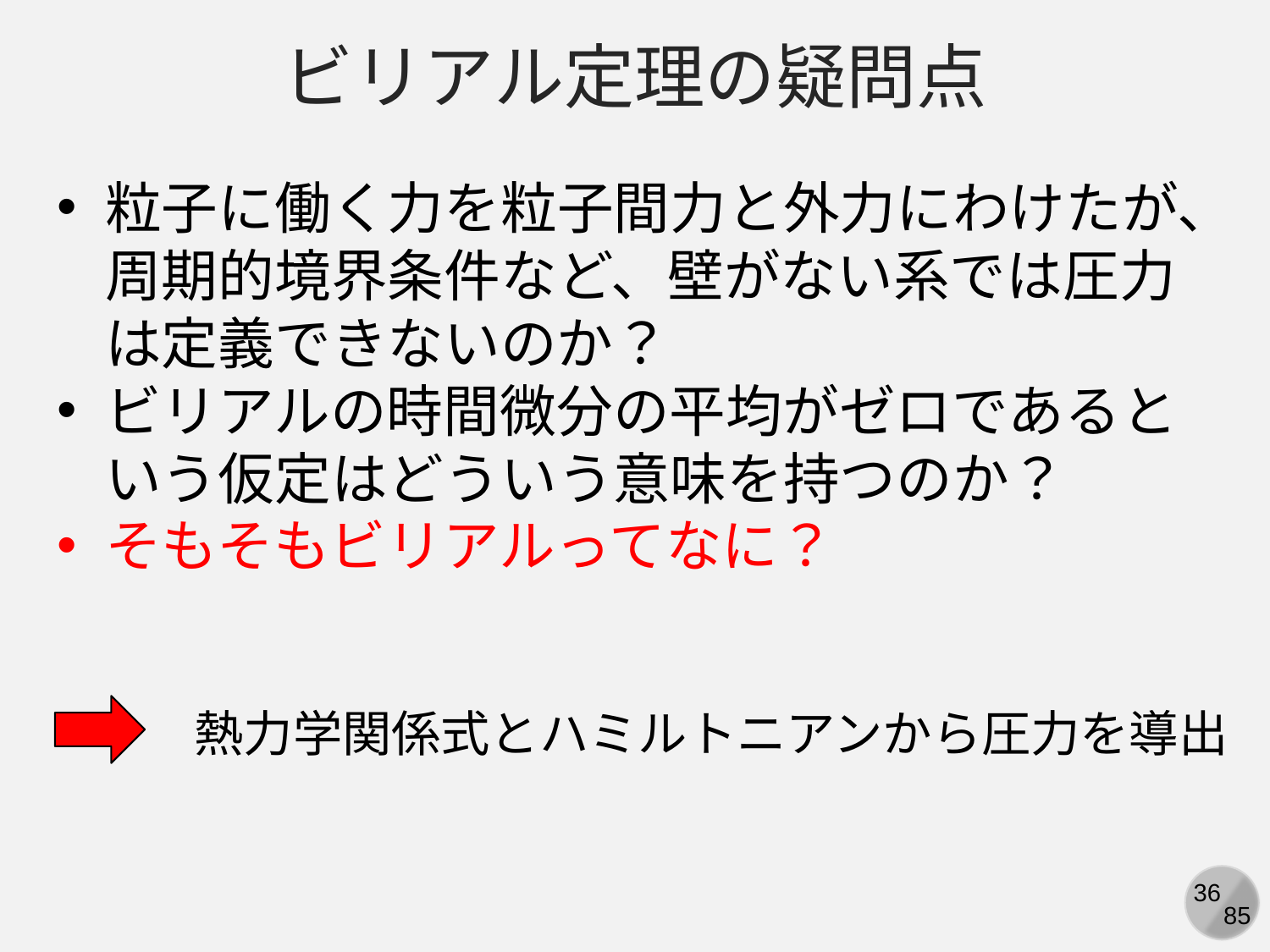

ビリアル定理の疑問点
粒子に働く力を粒子間力と外力にわけたが、周期的境界条件など、壁がない系では圧力は定義できないのか？
ビリアルの時間微分の平均がゼロであるという仮定はどういう意味を持つのか？
そもそもビリアルってなに？

熱力学関係式とハミルトニアンから圧力を導出